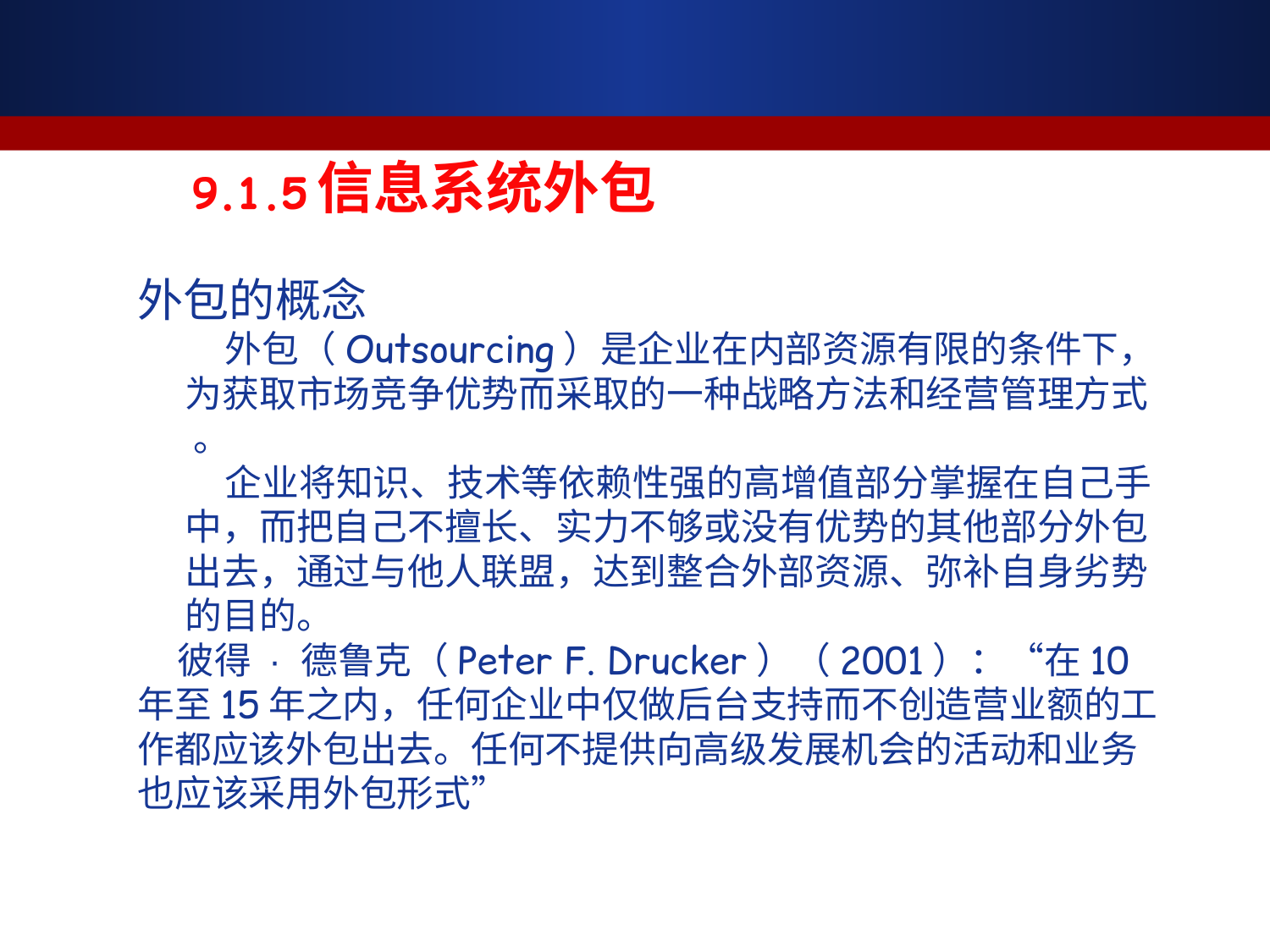

9.1.5信息系统外包

外包的概念
外包（Outsourcing）是企业在内部资源有限的条件下，为获取市场竞争优势而采取的一种战略方法和经营管理方式 。
企业将知识、技术等依赖性强的高增值部分掌握在自己手中，而把自己不擅长、实力不够或没有优势的其他部分外包出去，通过与他人联盟，达到整合外部资源、弥补自身劣势的目的。
彼得 · 德鲁克（Peter F. Drucker）（2001）：“在10年至15年之内，任何企业中仅做后台支持而不创造营业额的工作都应该外包出去。任何不提供向高级发展机会的活动和业务也应该采用外包形式”